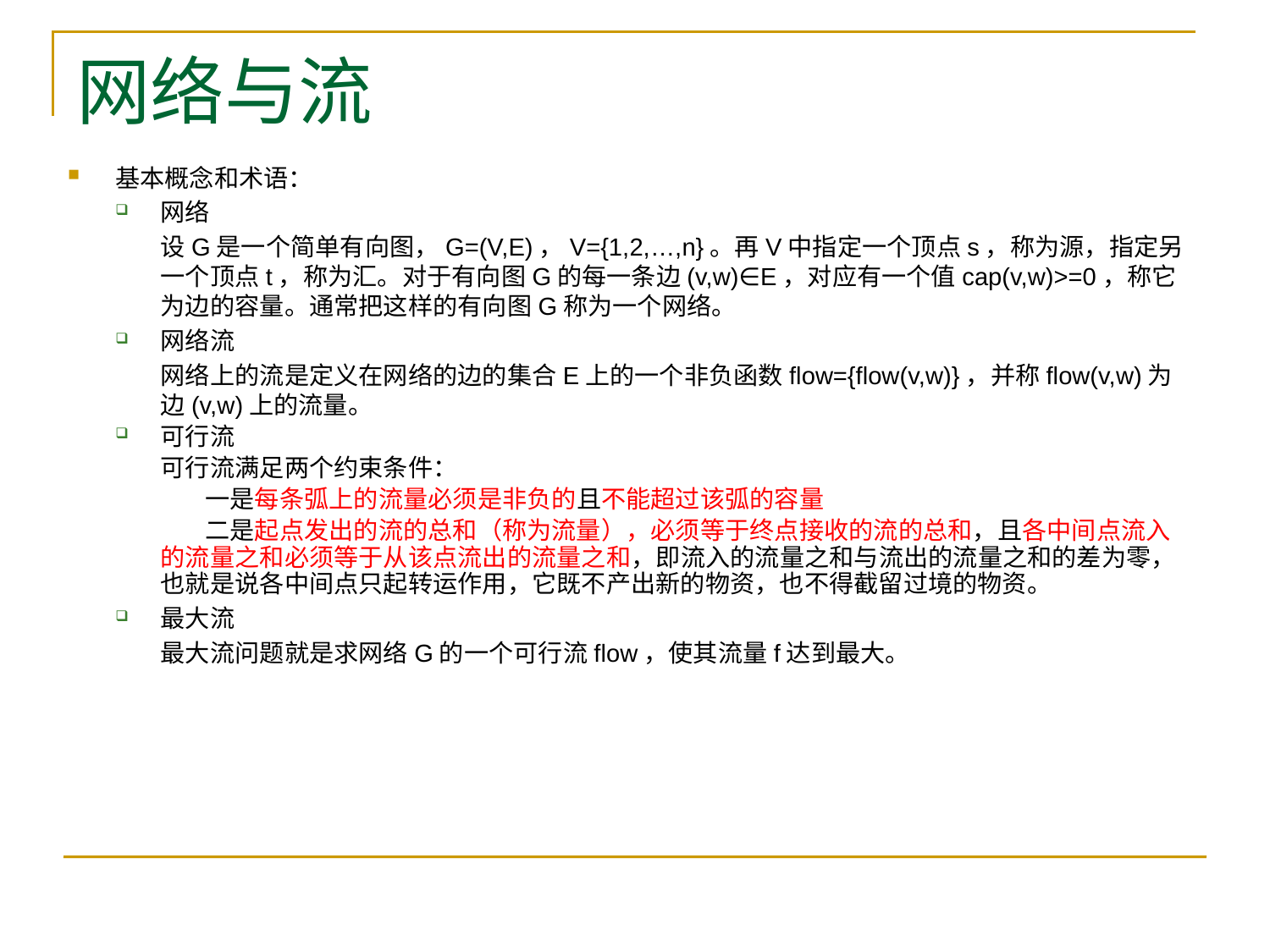

# 网络与流
基本概念和术语：
网络
	设G是一个简单有向图，G=(V,E)，V={1,2,…,n}。再V中指定一个顶点s，称为源，指定另一个顶点t，称为汇。对于有向图G的每一条边(v,w)∈E，对应有一个值cap(v,w)>=0，称它为边的容量。通常把这样的有向图G称为一个网络。
网络流
	网络上的流是定义在网络的边的集合E上的一个非负函数flow={flow(v,w)}，并称flow(v,w)为边(v,w)上的流量。
可行流
	可行流满足两个约束条件：
	       一是每条弧上的流量必须是非负的且不能超过该弧的容量
	       二是起点发出的流的总和（称为流量），必须等于终点接收的流的总和，且各中间点流入的流量之和必须等于从该点流出的流量之和，即流入的流量之和与流出的流量之和的差为零，也就是说各中间点只起转运作用，它既不产出新的物资，也不得截留过境的物资。
最大流
	最大流问题就是求网络G的一个可行流flow，使其流量f达到最大。